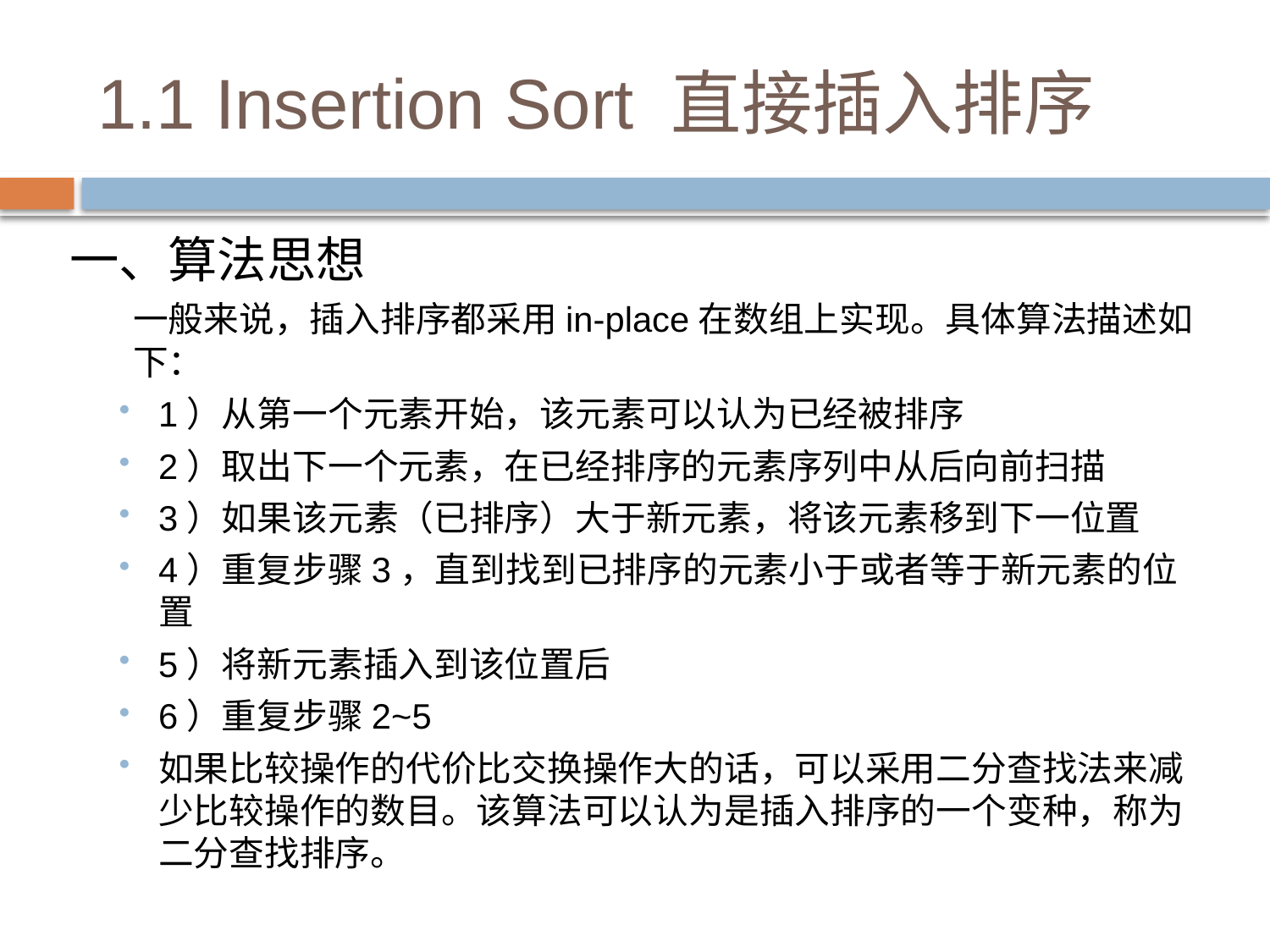

# 1.1 Insertion Sort 直接插入排序
一、算法思想
一般来说，插入排序都采用in-place在数组上实现。具体算法描述如下：
1）从第一个元素开始，该元素可以认为已经被排序
2）取出下一个元素，在已经排序的元素序列中从后向前扫描
3）如果该元素（已排序）大于新元素，将该元素移到下一位置
4）重复步骤3，直到找到已排序的元素小于或者等于新元素的位置
5）将新元素插入到该位置后
6）重复步骤2~5
如果比较操作的代价比交换操作大的话，可以采用二分查找法来减少比较操作的数目。该算法可以认为是插入排序的一个变种，称为二分查找排序。